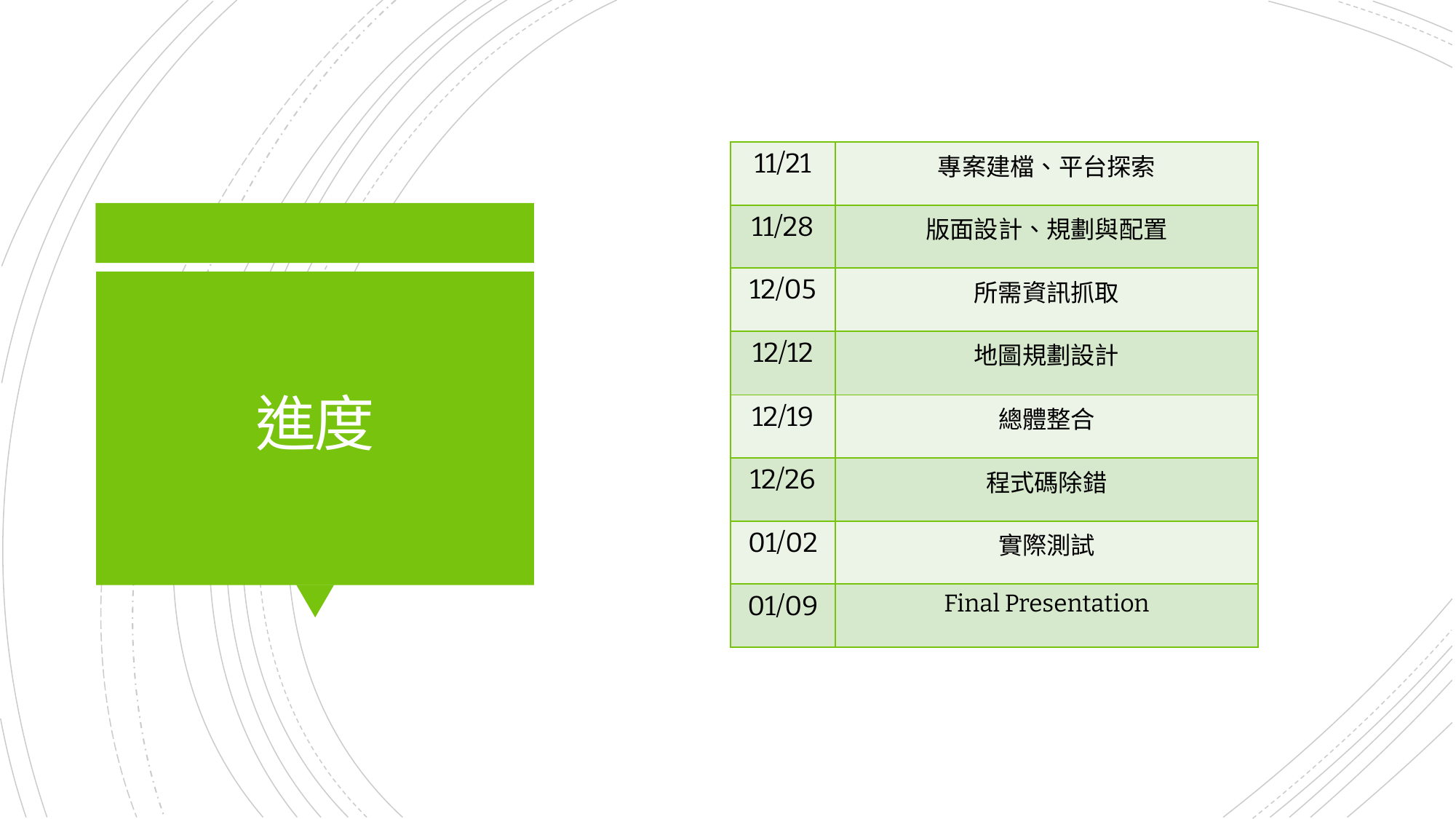

| 11/21 | 專案建檔、平台探索 |
| --- | --- |
| 11/28 | 版面設計、規劃與配置 |
| 12/05 | 所需資訊抓取 |
| 12/12 | 地圖規劃設計 |
| 12/19 | 總體整合 |
| 12/26 | 程式碼除錯 |
| 01/02 | 實際測試 |
| 01/09 | Final Presentation |
# 進度